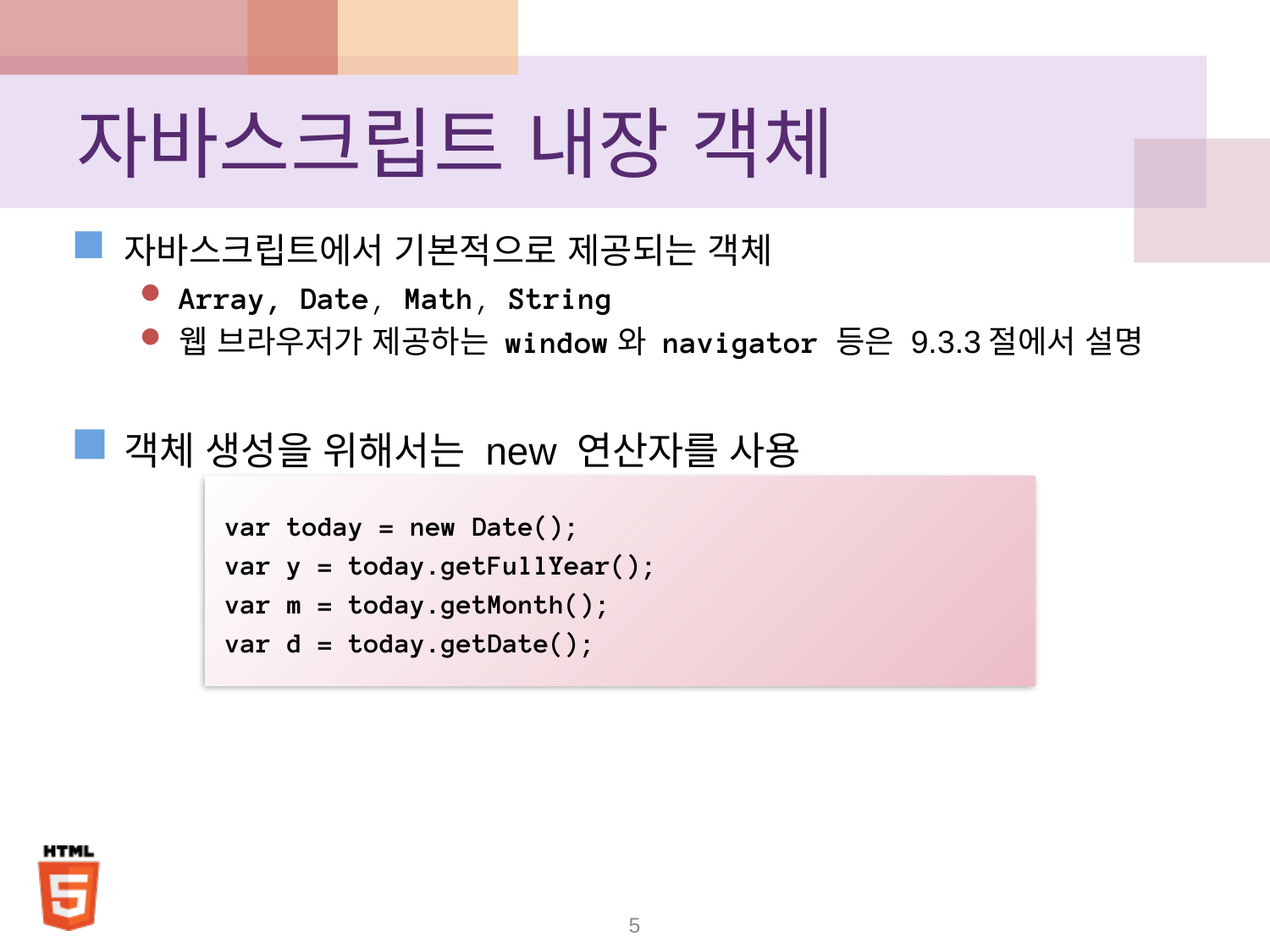

# 자바스크립트 내장 객체
자바스크립트에서 기본적으로 제공되는 객체
Array, Date, Math, String
웹 브라우저가 제공하는 window와 navigator 등은 9.3.3절에서 설명

객체 생성을 위해서는 new 연산자를 사용
var today = new Date();
var y = today.getFullYear();
var m = today.getMonth();
var d = today.getDate();
5